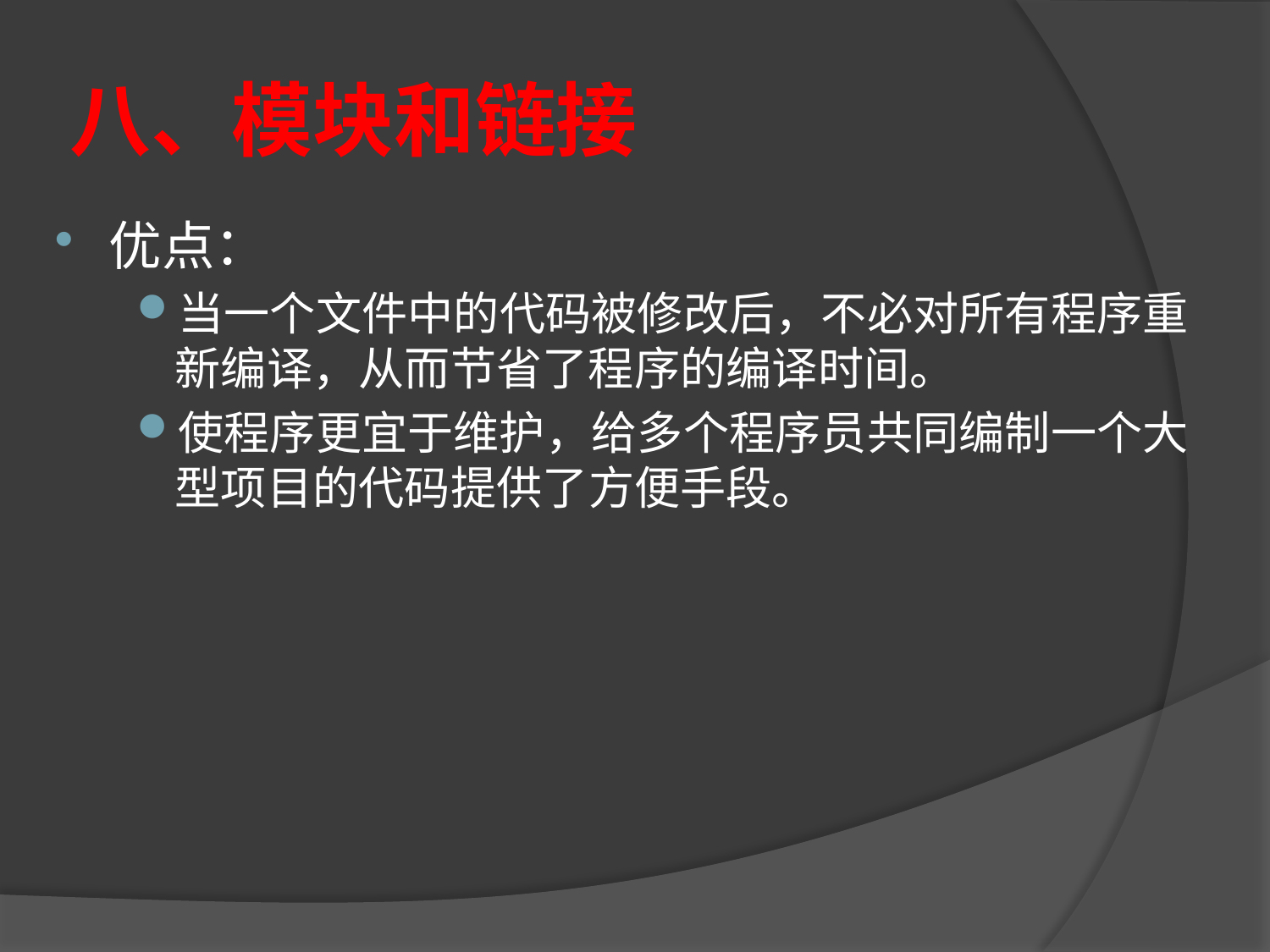

# 八、模块和链接
优点：
当一个文件中的代码被修改后，不必对所有程序重新编译，从而节省了程序的编译时间。
使程序更宜于维护，给多个程序员共同编制一个大型项目的代码提供了方便手段。